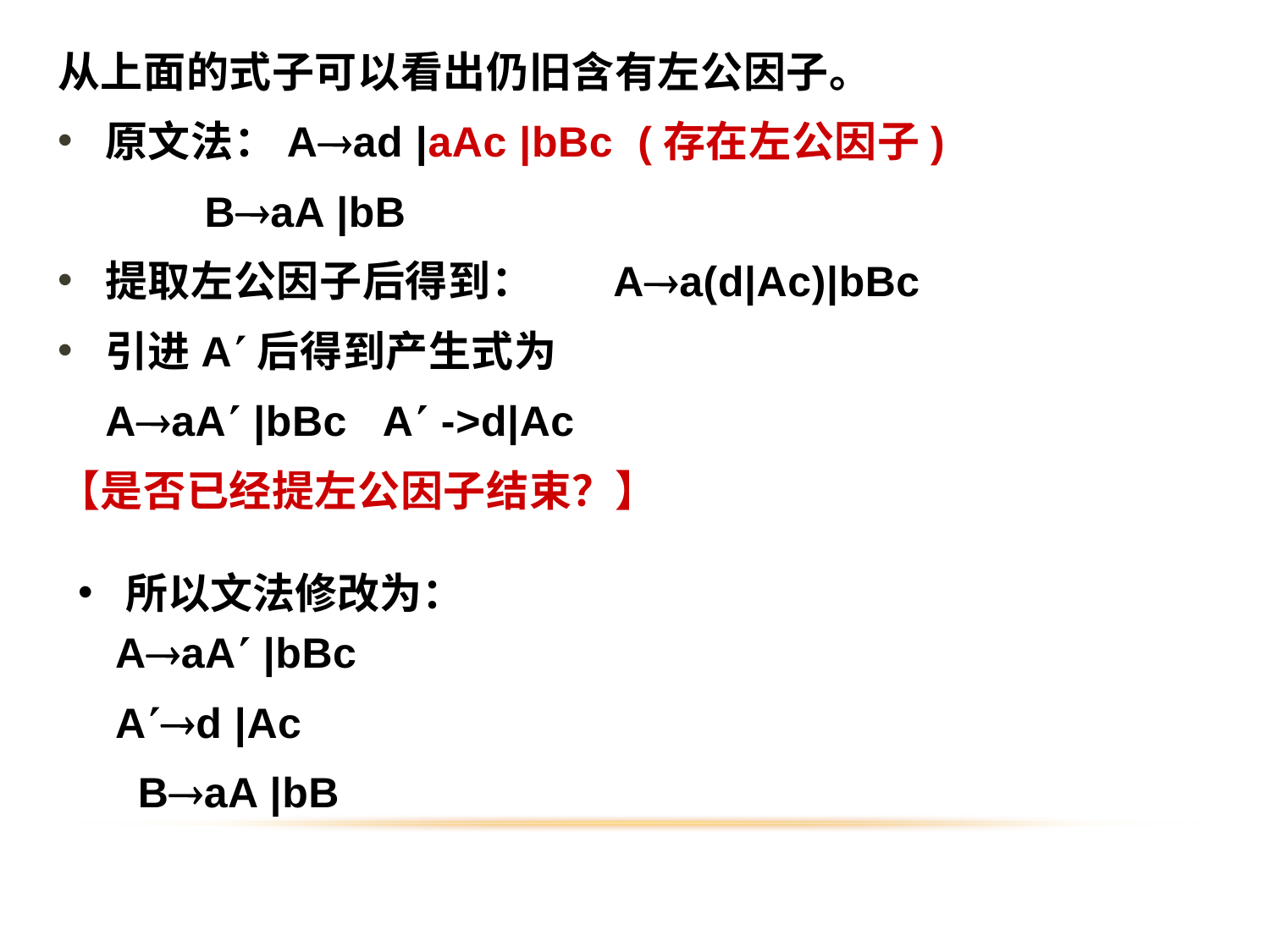

从上面的式子可以看出仍旧含有左公因子。
原文法：A→ad |aAc |bBc  (存在左公因子)
	        B→aA |bB
提取左公因子后得到：	A→a(d|Ac)|bBc
引进A′后得到产生式为
	A→aA′ |bBc   A′ ->d|Ac
【是否已经提左公因子结束？】

所以文法修改为：
   A→aA′ |bBc
   A′→d |Ac
	 B→aA |bB

7